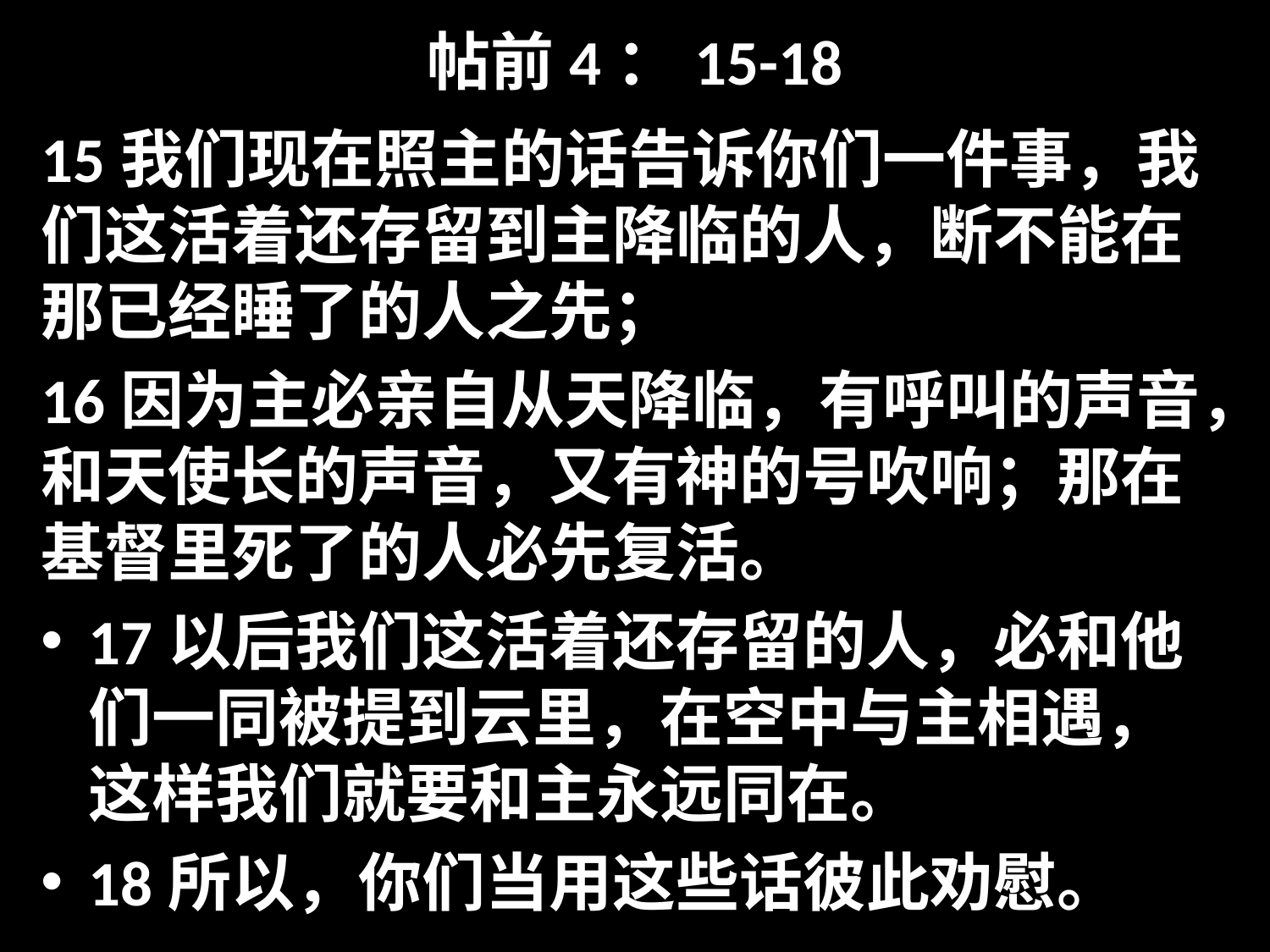

# 帖前4：15-18
15我们现在照主的话告诉你们一件事，我们这活着还存留到主降临的人，断不能在那已经睡了的人之先；
16因为主必亲自从天降临，有呼叫的声音，和天使长的声音，又有神的号吹响；那在基督里死了的人必先复活。
17以后我们这活着还存留的人，必和他们一同被提到云里，在空中与主相遇，这样我们就要和主永远同在。
18所以，你们当用这些话彼此劝慰。